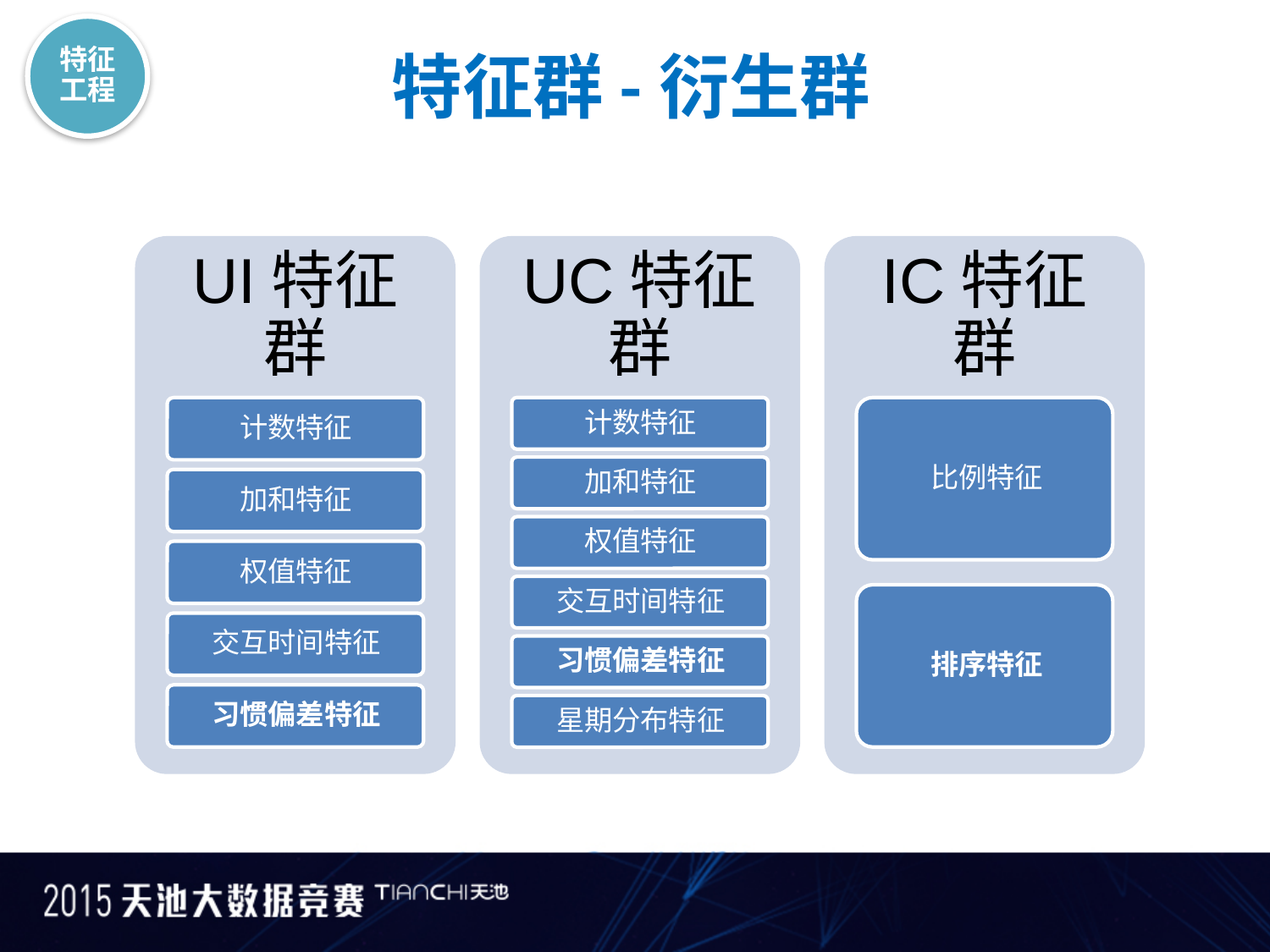

特征工程
特征群-衍生群
UI特征群
计数特征
加和特征
权值特征
交互时间特征
习惯偏差特征
UC特征群
计数特征
加和特征
权值特征
交互时间特征
习惯偏差特征
星期分布特征
IC特征群
比例特征
排序特征